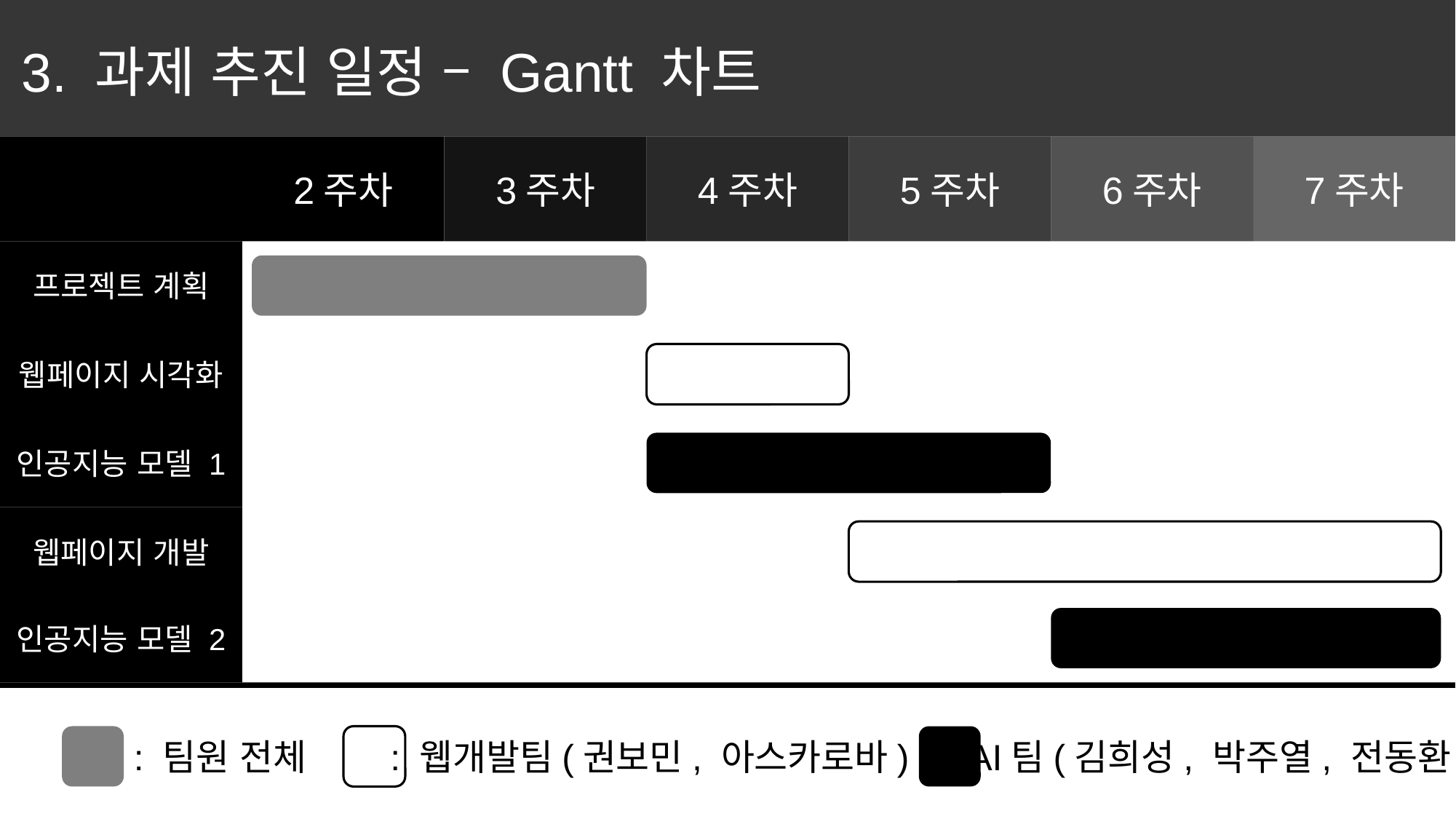

3. 과제 추진 일정 – Gantt 차트

2주차
3주차
4주차
5주차
6주차
7주차
8주차
9주차
10주차
11주차
12주차

프로젝트 계획
웹페이지 시각화
인공지능 모델 1
웹페이지 개발
인공지능 모델 2

: 팀원 전체
: 웹개발팀(권보민, 아스카로바)
: AI팀(김희성, 박주열, 전동환)